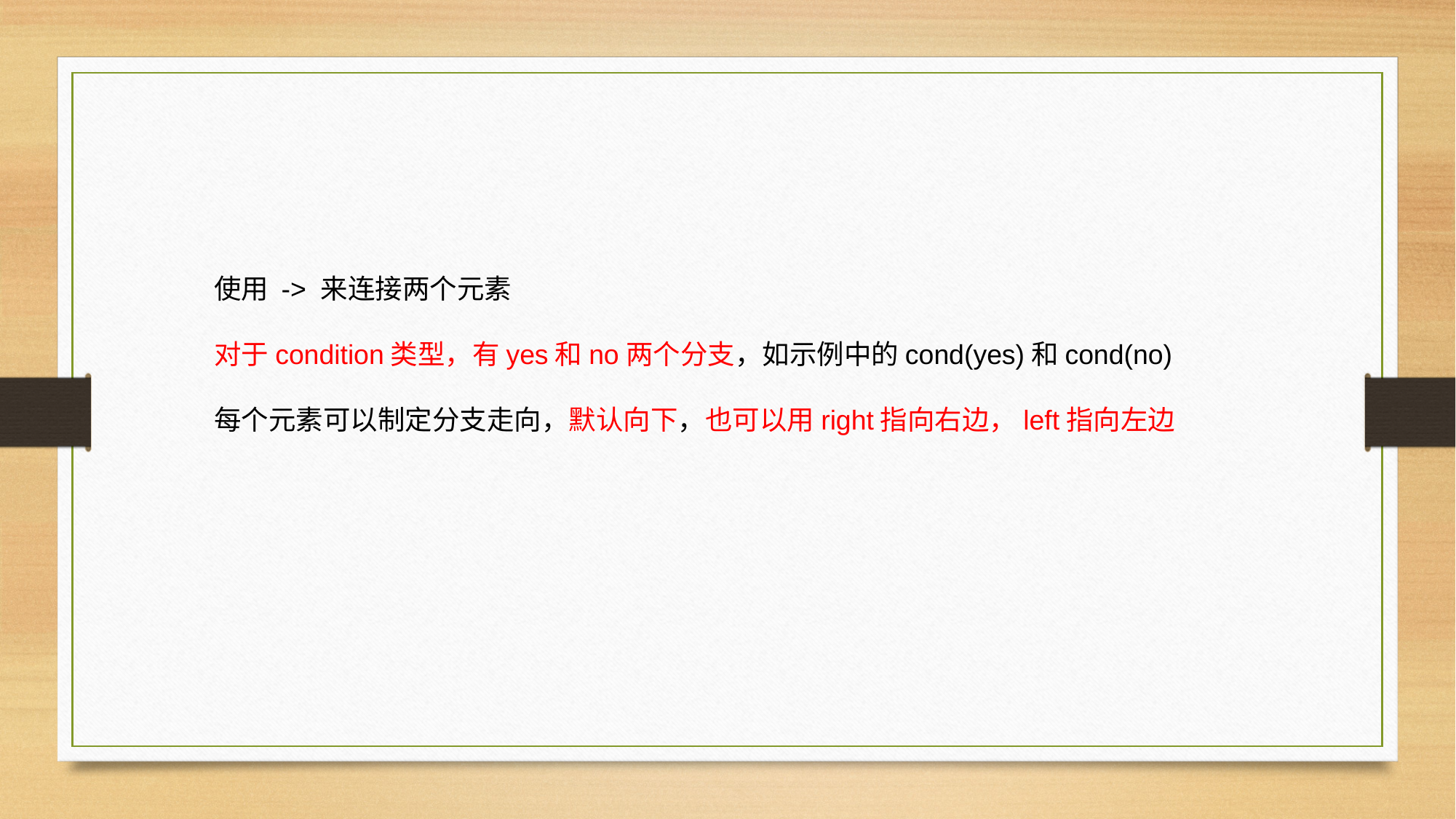

使用 -> 来连接两个元素

对于condition类型，有yes和no两个分支，如示例中的cond(yes)和cond(no)

每个元素可以制定分支走向，默认向下，也可以用right指向右边，left指向左边